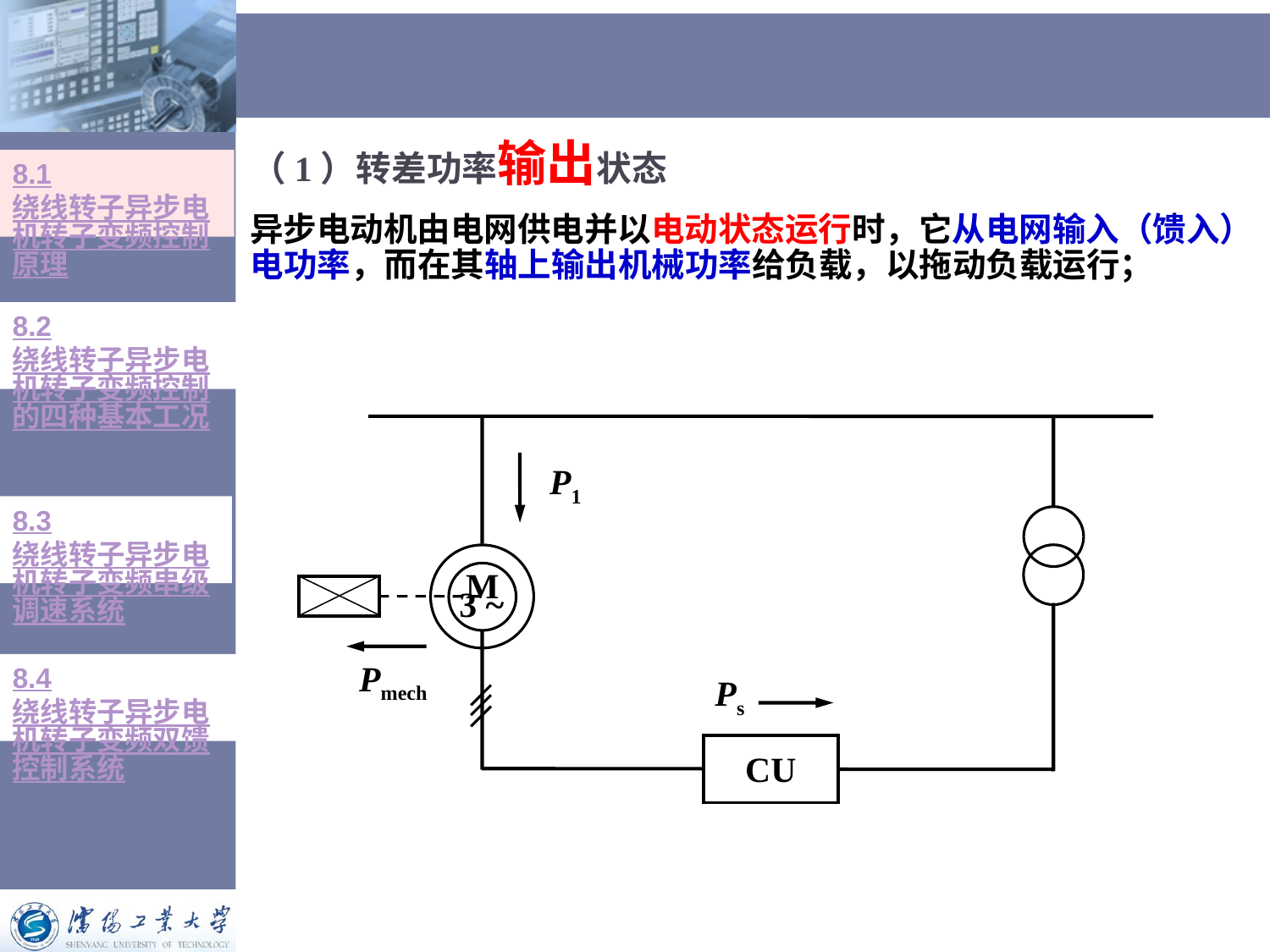

#
（1）转差功率输出状态
8.1绕线转子异步电机转子变频控制原理
异步电动机由电网供电并以电动状态运行时，它从电网输入（馈入）电功率，而在其轴上输出机械功率给负载，以拖动负载运行；
8.2绕线转子异步电机转子变频控制的四种基本工况

P1

M
3 ~

Ps

CU

Pmech
8.3绕线转子异步电机转子变频串级调速系统
8.4绕线转子异步电机转子变频双馈控制系统